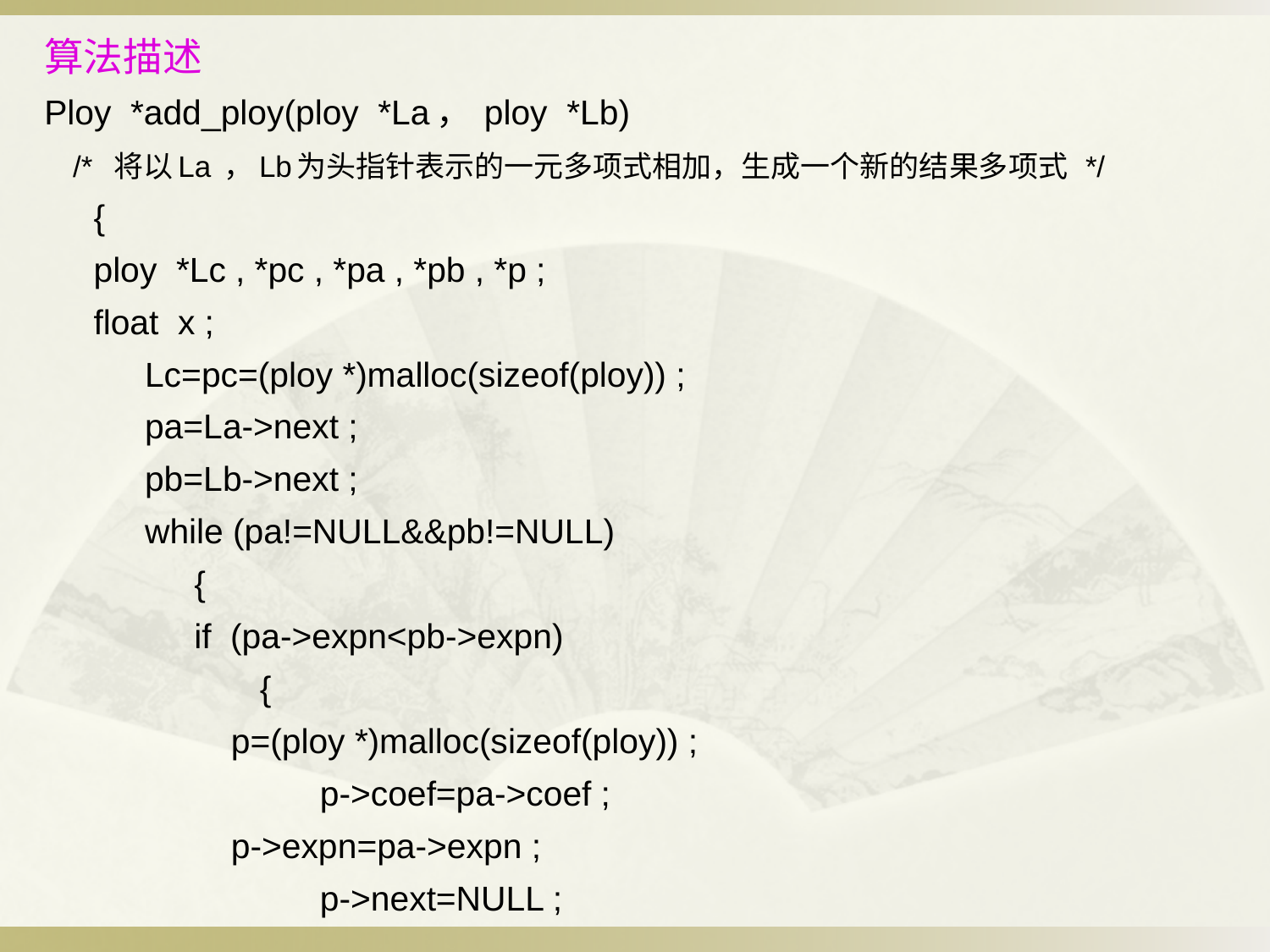

# 算法描述
Ploy  *add_ploy(ploy  *La， ploy  *Lb)
   /*  将以La ，Lb为头指针表示的一元多项式相加，生成一个新的结果多项式  */
{
	ploy  *Lc , *pc , *pa , *pb , *p ;
	float  x ;
	Lc=pc=(ploy *)malloc(sizeof(ploy)) ;
	pa=La->next ;
	pb=Lb->next ;
	while (pa!=NULL&&pb!=NULL)
{
	if  (pa->expn<pb->expn)
   {
		p=(ploy *)malloc(sizeof(ploy)) ;
       	p->coef=pa->coef ;
		p->expn=pa->expn ;
       	p->next=NULL ;